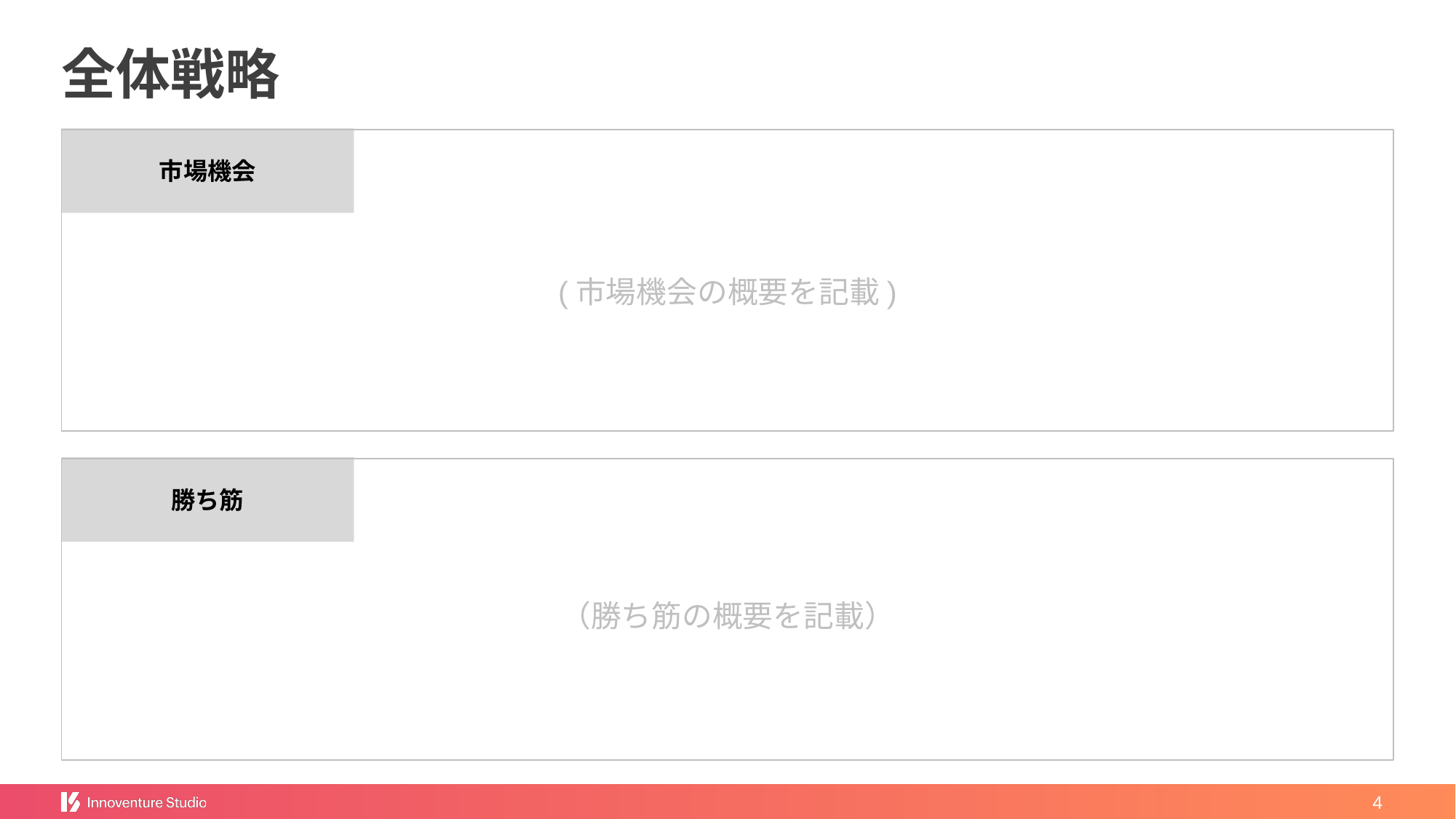

# 全体戦略
市場機会

(市場機会の概要を記載)
勝ち筋

（勝ち筋の概要を記載）
4